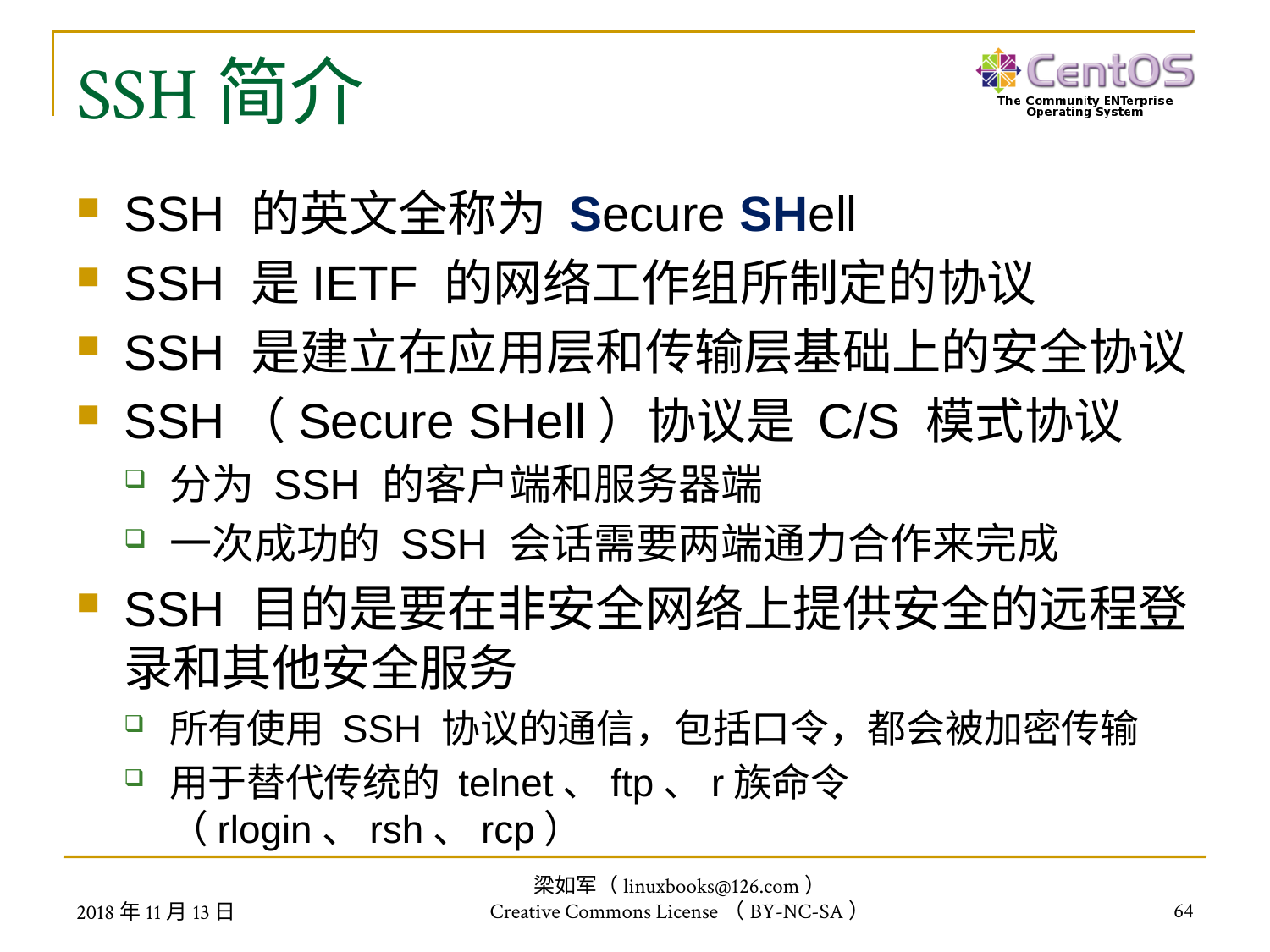

# SSH简介
SSH 的英文全称为 Secure SHell
SSH 是IETF 的网络工作组所制定的协议
SSH 是建立在应用层和传输层基础上的安全协议
SSH（Secure SHell）协议是 C/S 模式协议
分为 SSH 的客户端和服务器端
一次成功的 SSH 会话需要两端通力合作来完成
SSH 目的是要在非安全网络上提供安全的远程登录和其他安全服务
所有使用 SSH 协议的通信，包括口令，都会被加密传输
用于替代传统的 telnet、ftp、r族命令（rlogin、rsh、rcp）
梁如军（linuxbooks@126.com）
Creative Commons License（BY-NC-SA）
2018年11月13日
64